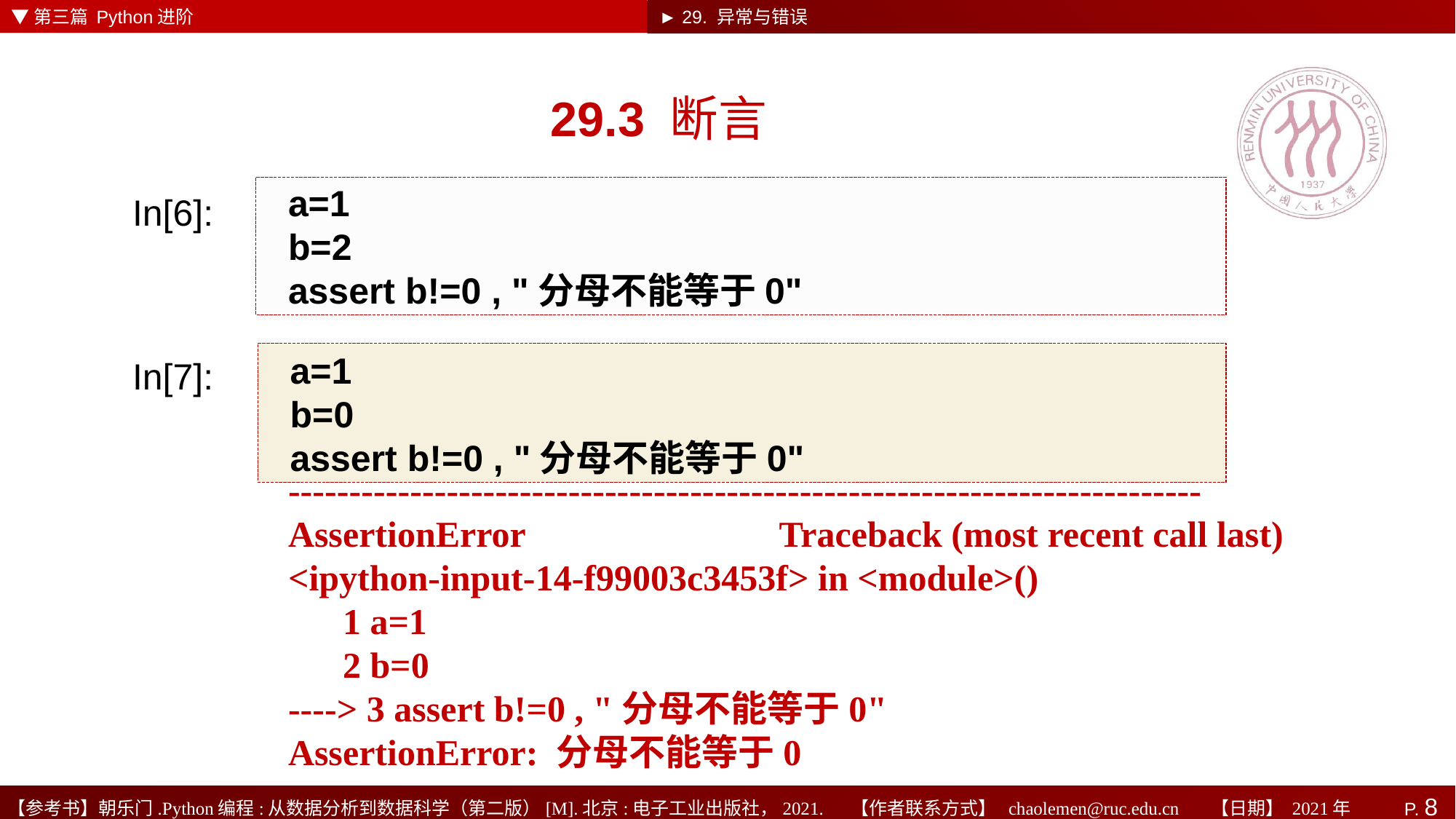

▼第三篇 Python进阶
► 29. 异常与错误
# 29.3 断言
a=1
b=2
assert b!=0 , "分母不能等于0"
In[6]:
a=1
b=0
assert b!=0 , "分母不能等于0"
In[7]:
---------------------------------------------------------------------------
AssertionError                            Traceback (most recent call last)
<ipython-input-14-f99003c3453f> in <module>()
      1 a=1
      2 b=0
----> 3 assert b!=0 , "分母不能等于0"
AssertionError: 分母不能等于0